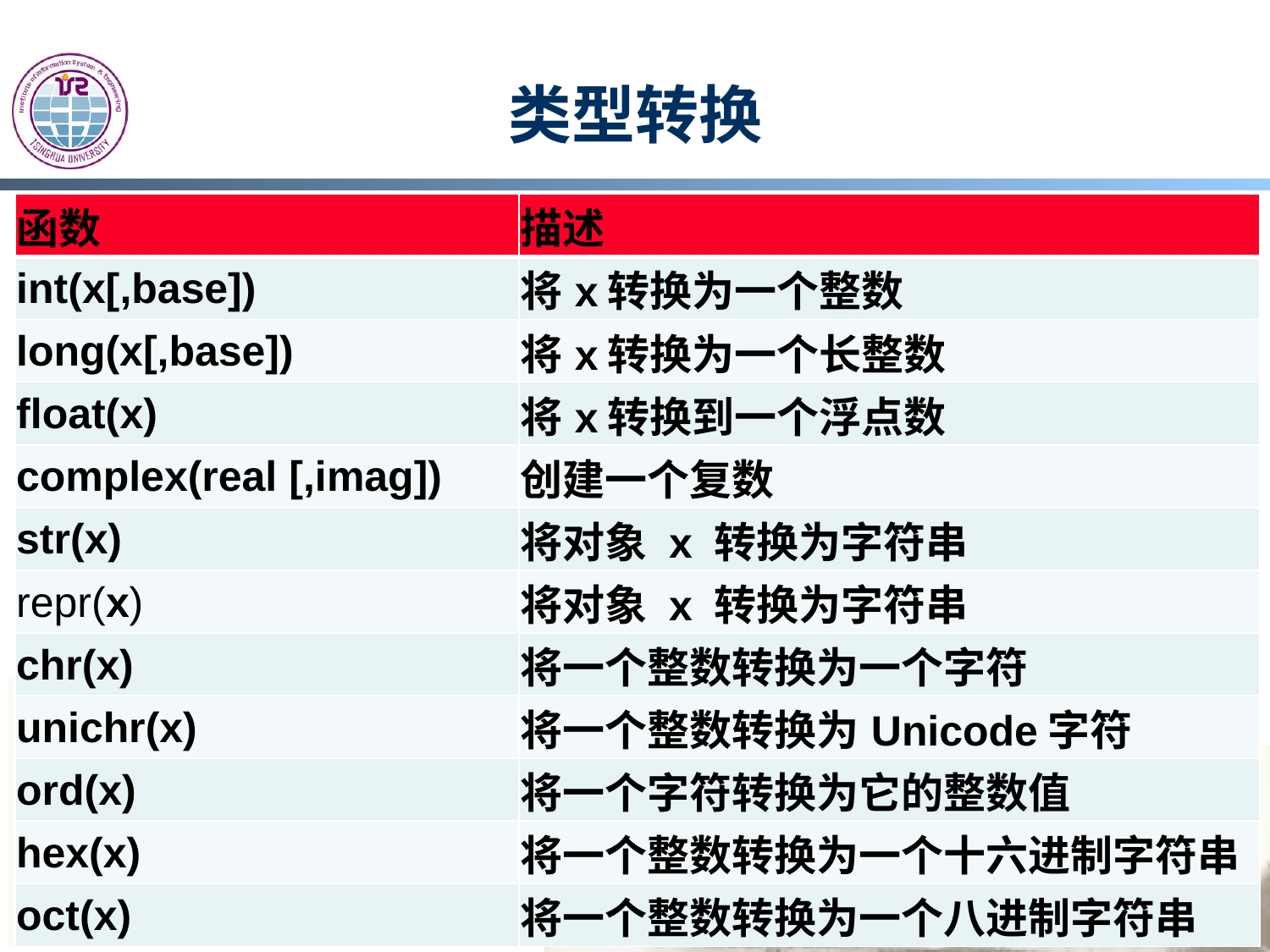

# 类型转换
| 函数 | 描述 |
| --- | --- |
| int(x[,base]) | 将x转换为一个整数 |
| long(x[,base]) | 将x转换为一个长整数 |
| float(x) | 将x转换到一个浮点数 |
| complex(real [,imag]) | 创建一个复数 |
| str(x) | 将对象 x 转换为字符串 |
| repr(x) | 将对象 x 转换为字符串 |
| chr(x) | 将一个整数转换为一个字符 |
| unichr(x) | 将一个整数转换为Unicode字符 |
| ord(x) | 将一个字符转换为它的整数值 |
| hex(x) | 将一个整数转换为一个十六进制字符串 |
| oct(x) | 将一个整数转换为一个八进制字符串 |